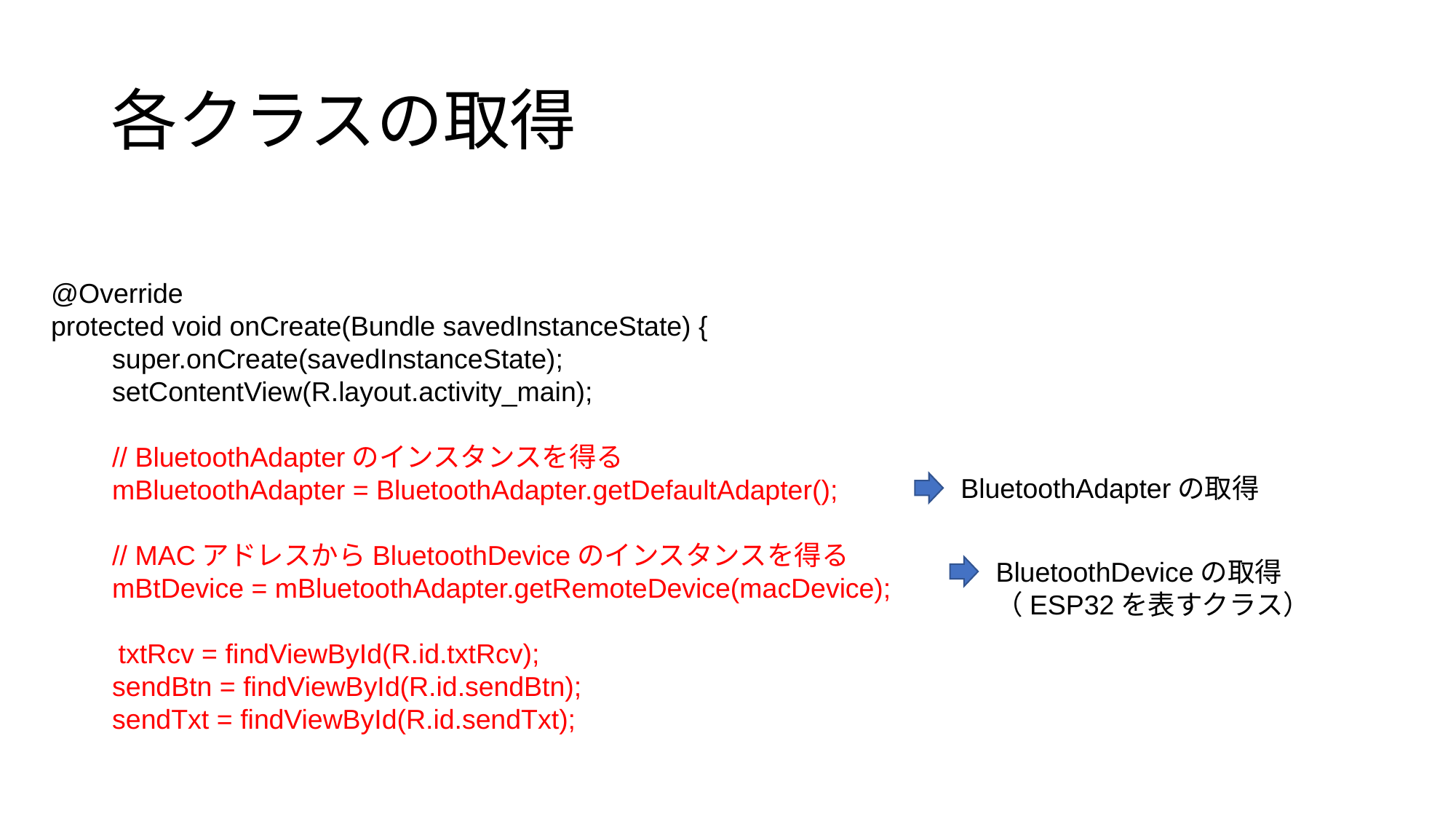

# 各クラスの取得
@Override
protected void onCreate(Bundle savedInstanceState) {
        super.onCreate(savedInstanceState);
        setContentView(R.layout.activity_main);

        // BluetoothAdapterのインスタンスを得る
        mBluetoothAdapter = BluetoothAdapter.getDefaultAdapter();

        // MACアドレスからBluetoothDeviceのインスタンスを得る
        mBtDevice = mBluetoothAdapter.getRemoteDevice(macDevice);

　　 txtRcv = findViewById(R.id.txtRcv);
        sendBtn = findViewById(R.id.sendBtn);
        sendTxt = findViewById(R.id.sendTxt);
BluetoothAdapterの取得

BluetoothDeviceの取得
（ESP32を表すクラス）